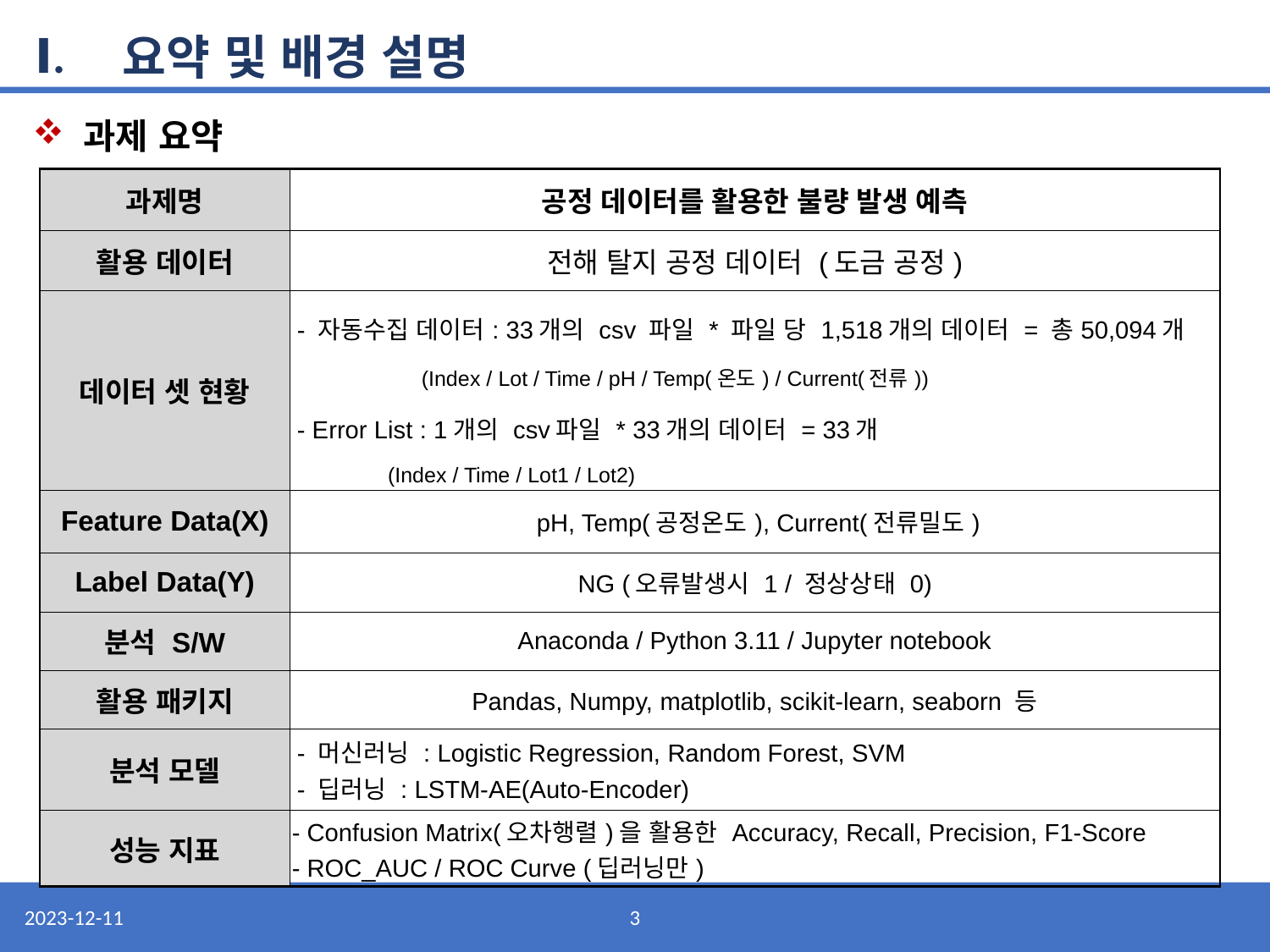

Ⅰ.
요약 및 배경 설명
 과제 요약
| 과제명 | 공정 데이터를 활용한 불량 발생 예측 |
| --- | --- |
| 활용 데이터 | 전해 탈지 공정 데이터 (도금 공정) |
| 데이터 셋 현황 | - 자동수집 데이터: 33개의 csv 파일 \* 파일 당 1,518개의 데이터 = 총50,094개 (Index / Lot / Time / pH / Temp(온도) / Current(전류)) - Error List : 1개의 csv파일 \* 33개의 데이터 = 33개 (Index / Time / Lot1 / Lot2) |
| Feature Data(X) | pH, Temp(공정온도), Current(전류밀도) |
| Label Data(Y) | NG (오류발생시 1 / 정상상태 0) |
| 분석 S/W | Anaconda / Python 3.11 / Jupyter notebook |
| 활용 패키지 | Pandas, Numpy, matplotlib, scikit-learn, seaborn 등 |
| 분석 모델 | - 머신러닝 : Logistic Regression, Random Forest, SVM - 딥러닝 : LSTM-AE(Auto-Encoder) |
| 성능 지표 | - Confusion Matrix(오차행렬)을 활용한 Accuracy, Recall, Precision, F1-Score - ROC\_AUC / ROC Curve (딥러닝만) |
2023-12-11
3